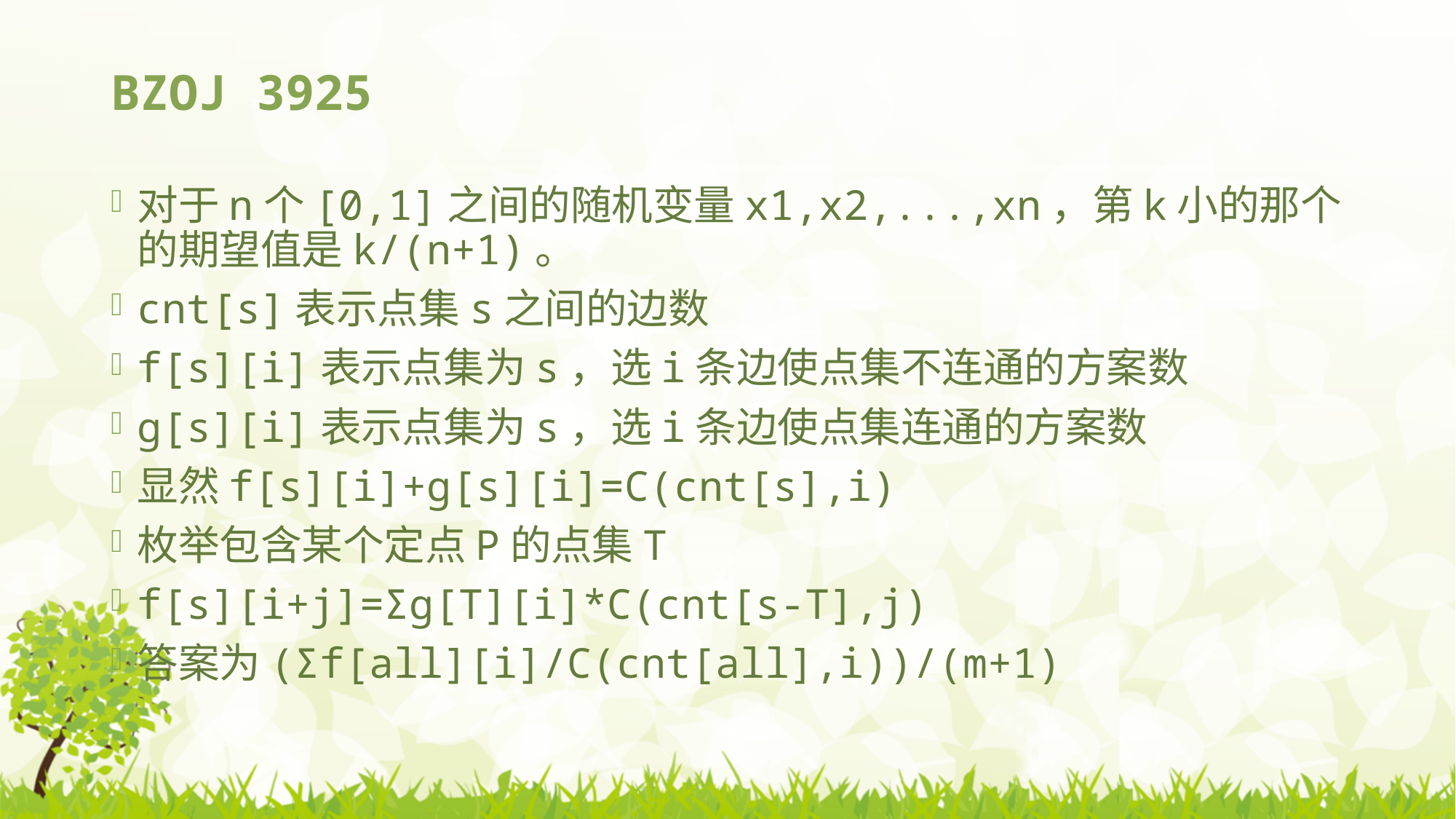

# BZOJ 3925
对于n个[0,1]之间的随机变量x1,x2,...,xn，第k小的那个的期望值是k/(n+1)。
cnt[s]表示点集s之间的边数
f[s][i]表示点集为s，选i条边使点集不连通的方案数
g[s][i]表示点集为s，选i条边使点集连通的方案数
显然f[s][i]+g[s][i]=C(cnt[s],i)
枚举包含某个定点P的点集T
f[s][i+j]=Σg[T][i]*C(cnt[s-T],j)
答案为(Σf[all][i]/C(cnt[all],i))/(m+1)